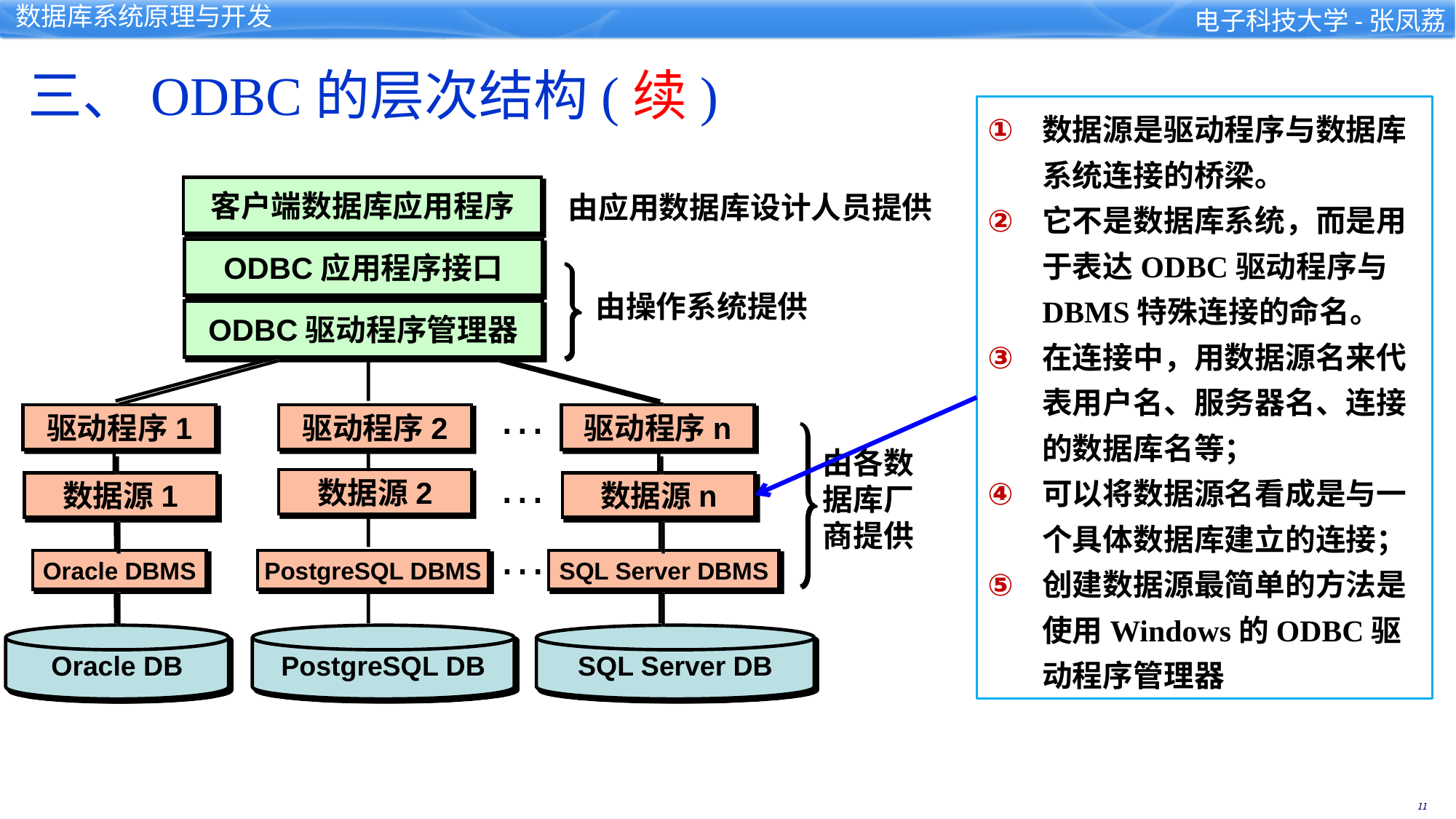

三、ODBC的层次结构(续)
数据源是驱动程序与数据库系统连接的桥梁。
它不是数据库系统，而是用于表达ODBC驱动程序与DBMS特殊连接的命名。
在连接中，用数据源名来代表用户名、服务器名、连接的数据库名等；
可以将数据源名看成是与一个具体数据库建立的连接；
创建数据源最简单的方法是使用Windows的ODBC驱动程序管理器
客户端数据库应用程序
由应用数据库设计人员提供
ODBC应用程序接口

由操作系统提供
ODBC驱动程序管理器

…
驱动程序1
驱动程序2
驱动程序n

由各数据库厂商提供
…

数据源2
数据源1
数据源n

…
Oracle DBMS
PostgreSQL DBMS
SQL Server DBMS

Oracle DB

PostgreSQL DB

SQL Server DB